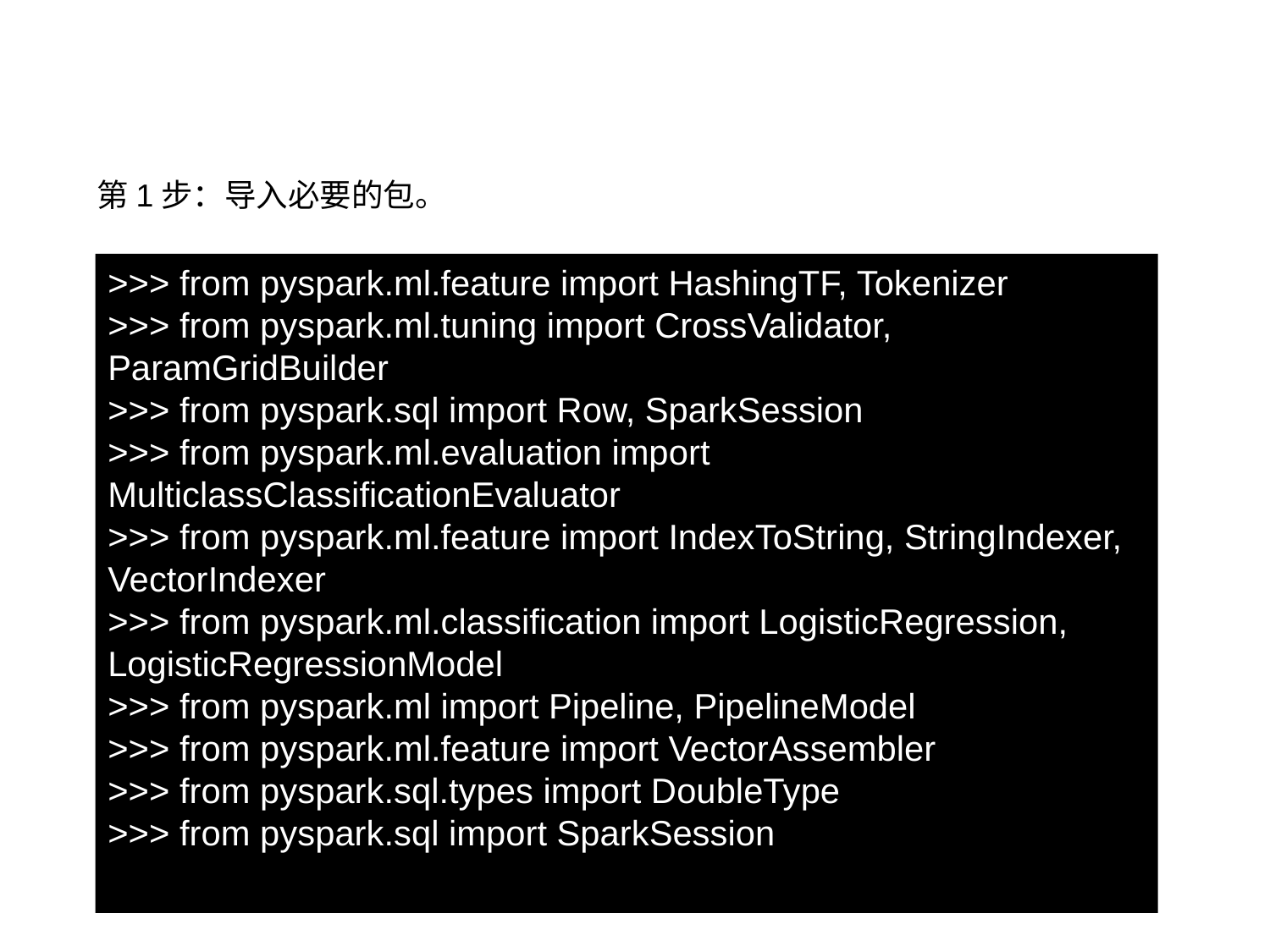

9.11.2 用交叉验证选择模型
第1步：导入必要的包。
>>> from pyspark.ml.feature import HashingTF, Tokenizer
>>> from pyspark.ml.tuning import CrossValidator, ParamGridBuilder
>>> from pyspark.sql import Row, SparkSession
>>> from pyspark.ml.evaluation import MulticlassClassificationEvaluator
>>> from pyspark.ml.feature import IndexToString, StringIndexer, VectorIndexer
>>> from pyspark.ml.classification import LogisticRegression, LogisticRegressionModel
>>> from pyspark.ml import Pipeline, PipelineModel
>>> from pyspark.ml.feature import VectorAssembler
>>> from pyspark.sql.types import DoubleType
>>> from pyspark.sql import SparkSession